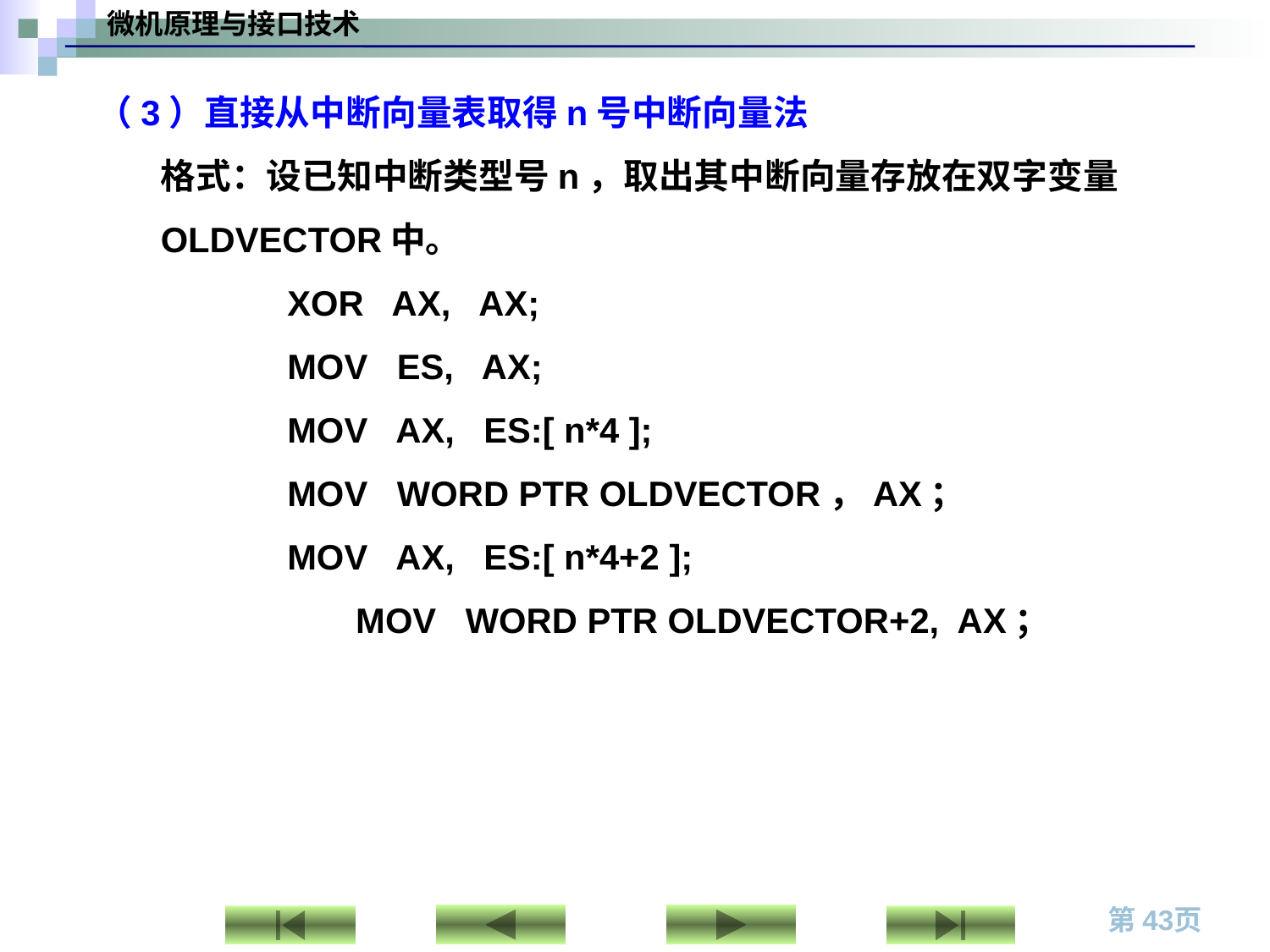

（3）直接从中断向量表取得n号中断向量法
格式：设已知中断类型号n，取出其中断向量存放在双字变量OLDVECTOR中。
             XOR   AX,   AX;
             MOV   ES,   AX;
             MOV   AX,   ES:[ n*4 ];
             MOV   WORD PTR OLDVECTOR，AX；
             MOV   AX,   ES:[ n*4+2 ];
	       MOV   WORD PTR OLDVECTOR+2,  AX；